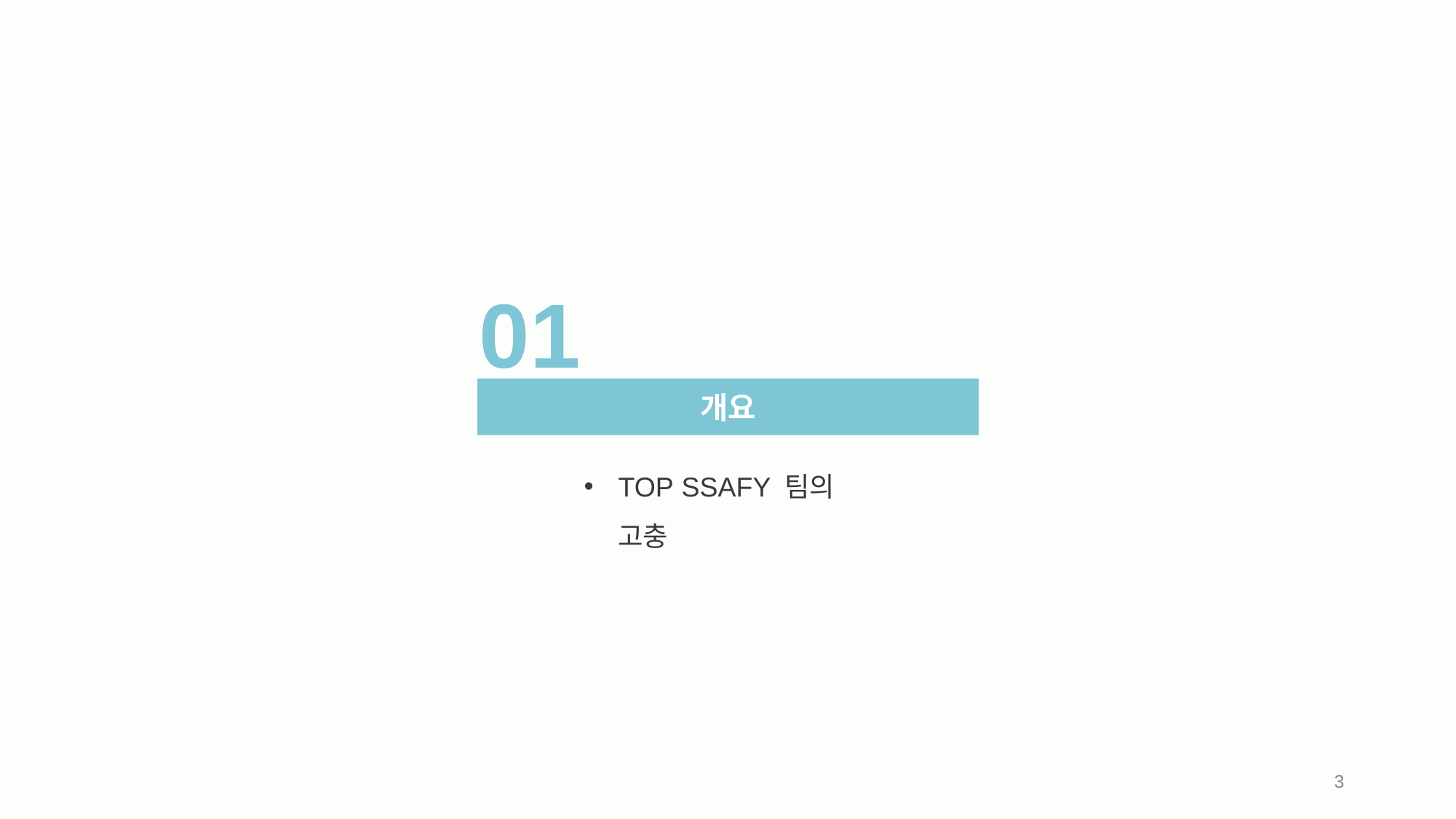

01
개요
TOP SSAFY 팀의 고충
3